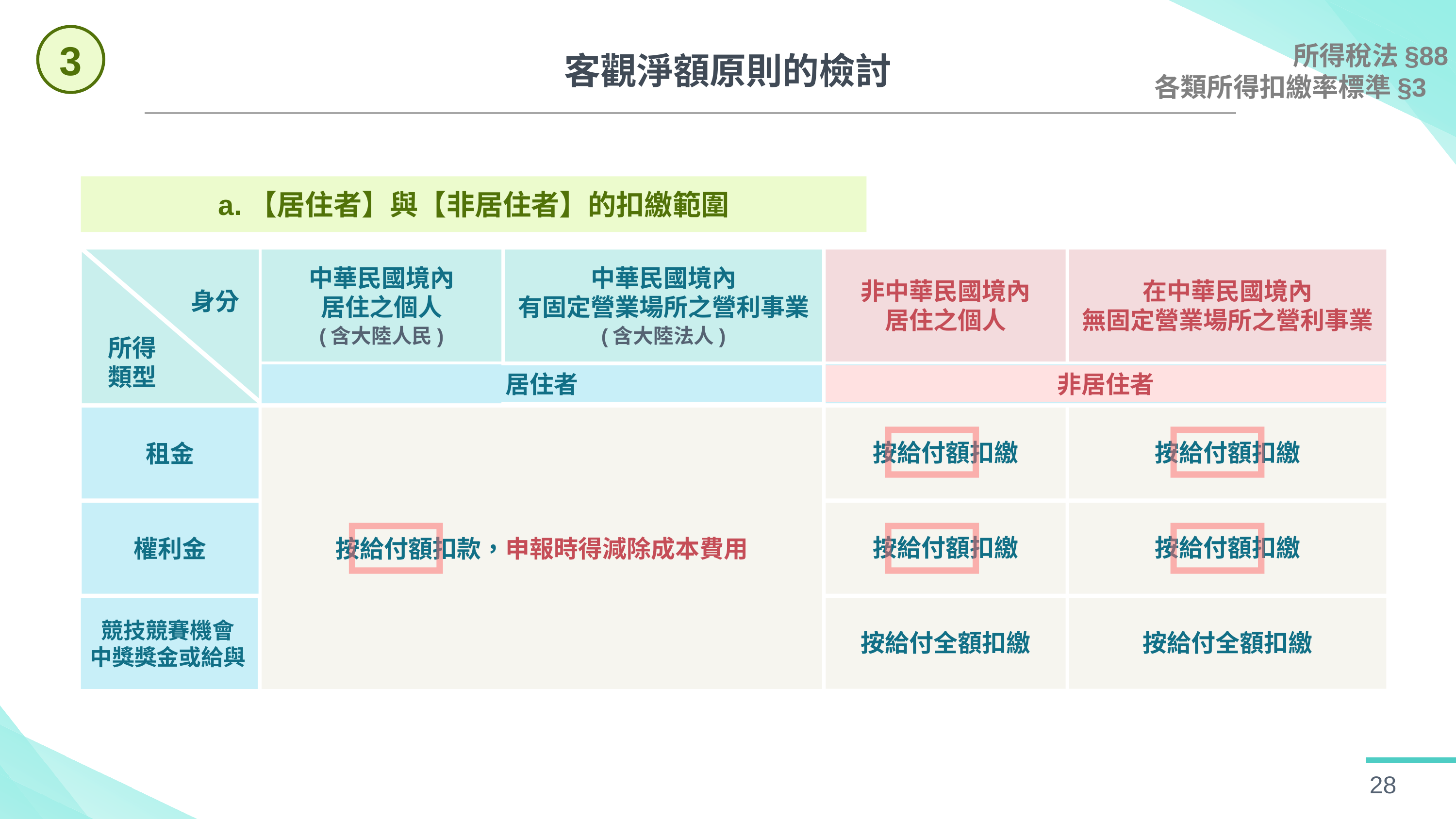

3
所得稅法§88
各類所得扣繳率標準§3
客觀淨額原則的檢討

a.【居住者】與【非居住者】的扣繳範圍

身分
所得類型

中華民國境內
居住之個人

(含大陸人民)

中華民國境內
有固定營業場所之營利事業

(含大陸法人)

非中華民國境內
居住之個人

在中華民國境內
無固定營業場所之營利事業

居住者

非居住者

租金

按給付額扣款，申報時得減除成本費用

按給付額扣繳

按給付額扣繳

按給付額扣繳

按給付額扣繳

權利金

按給付全額扣繳

按給付全額扣繳

競技競賽機會
中獎獎金或給與

28